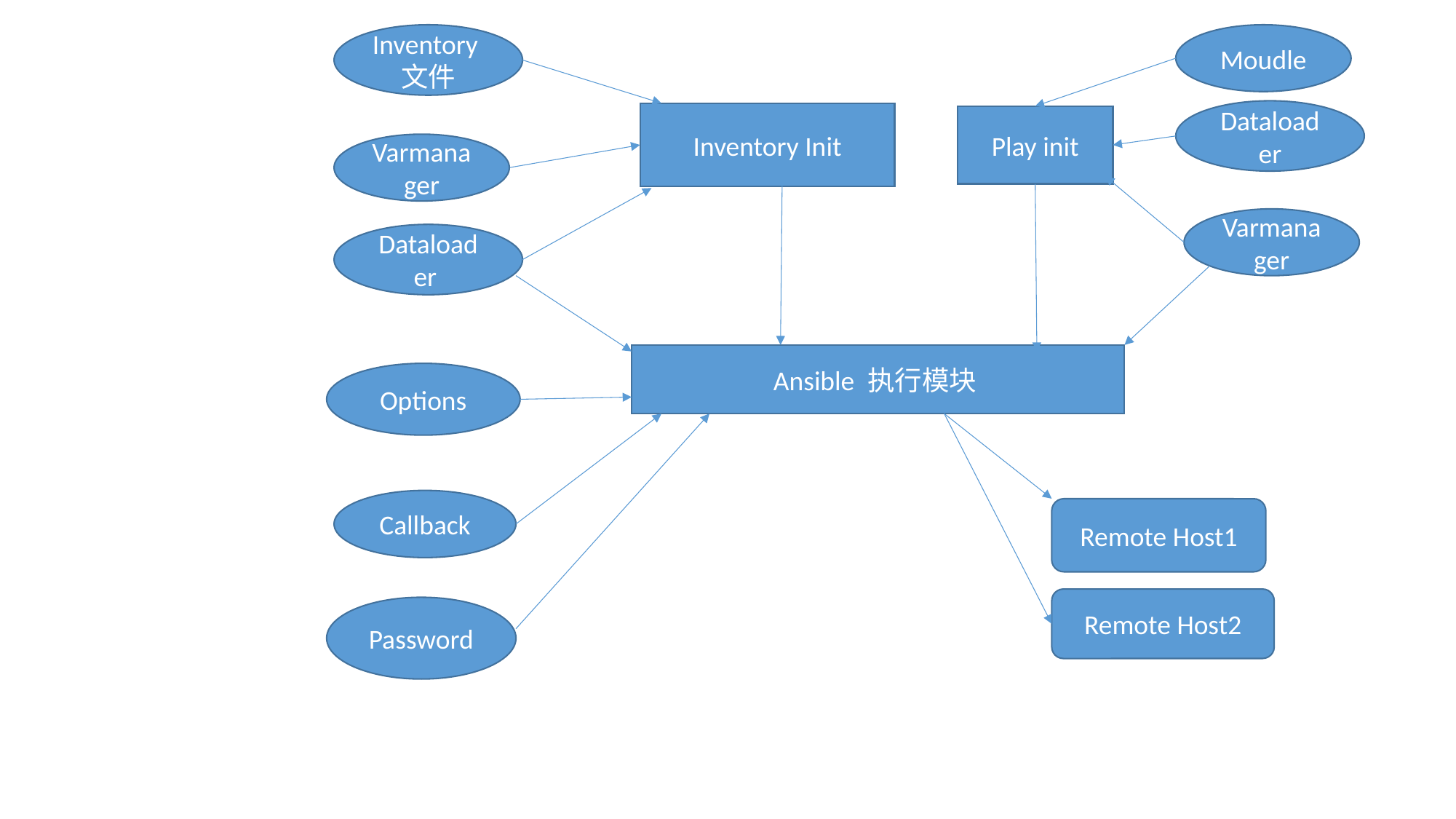

Inventory文件
Moudle
Dataloader
Inventory Init
Play init
Varmanager
Varmanager
Dataloader
Ansible 执行模块
Options
Callback
Remote Host1
Remote Host2
Password